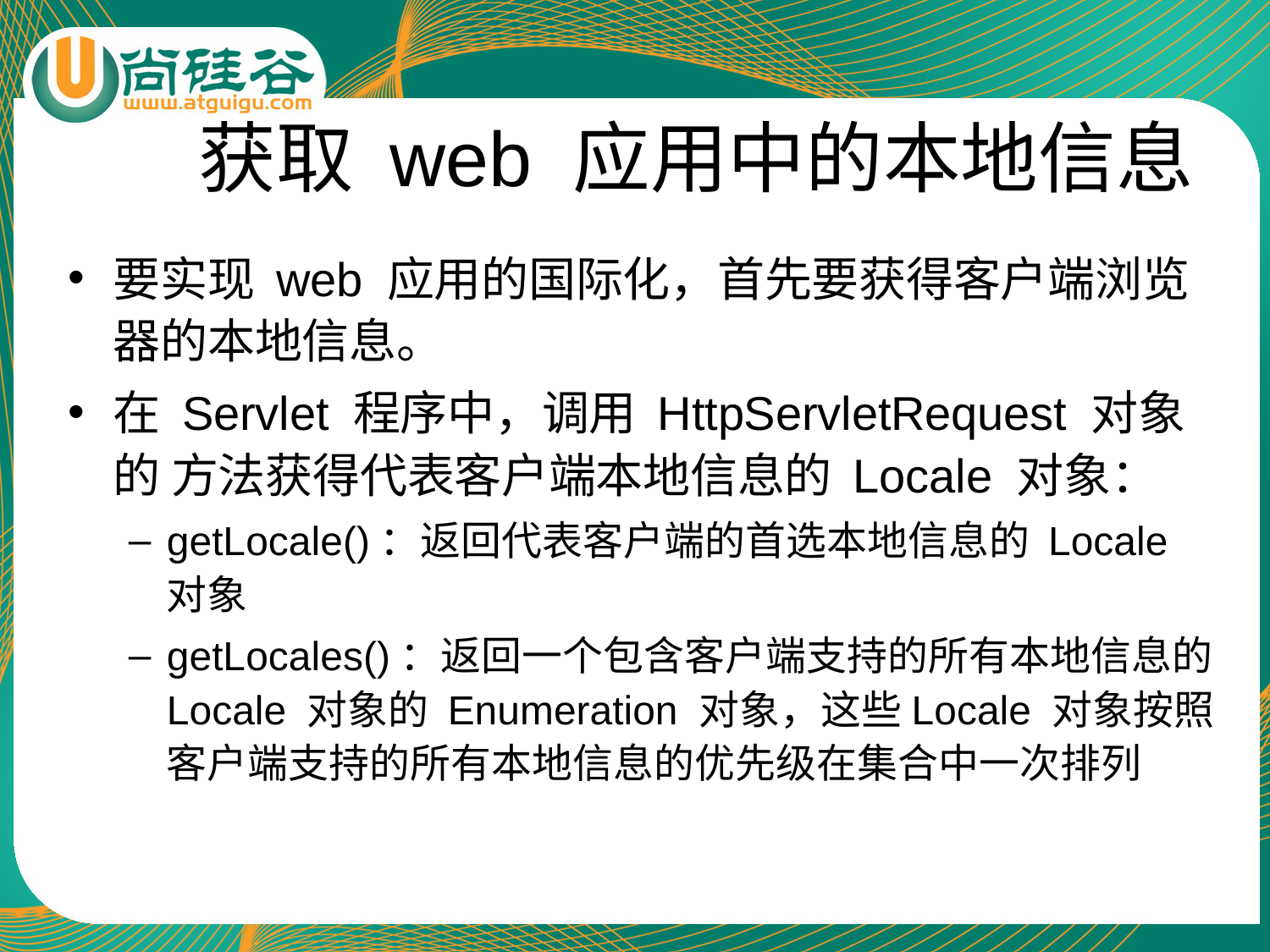

# 获取 web 应用中的本地信息
要实现 web 应用的国际化，首先要获得客户端浏览器的本地信息。
在 Servlet 程序中，调用 HttpServletRequest 对象的 方法获得代表客户端本地信息的 Locale 对象：
getLocale()：返回代表客户端的首选本地信息的 Locale 对象
getLocales()：返回一个包含客户端支持的所有本地信息的 Locale 对象的 Enumeration 对象，这些Locale 对象按照客户端支持的所有本地信息的优先级在集合中一次排列